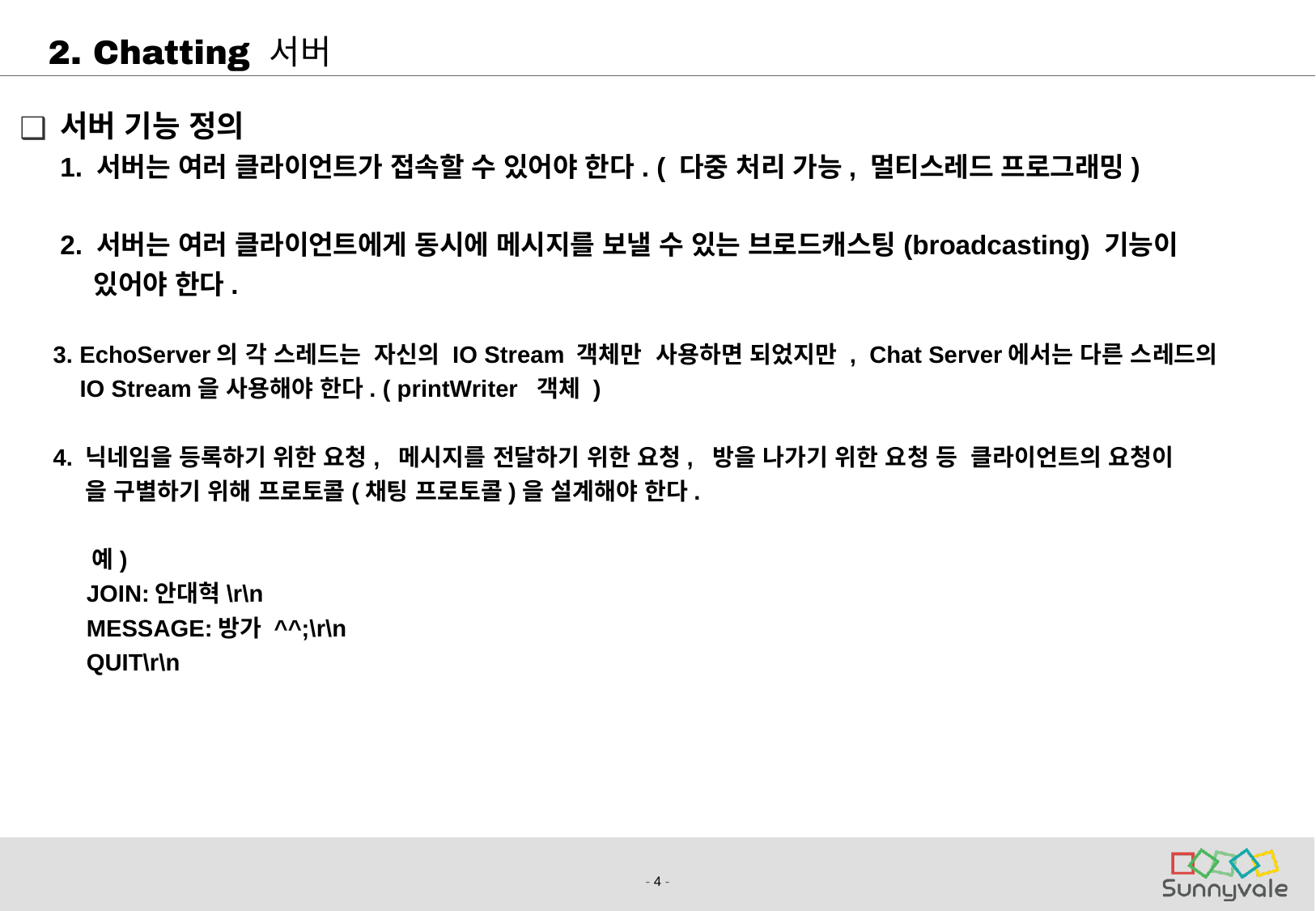

# 2. Chatting 서버
서버 기능 정의
	1. 서버는 여러 클라이언트가 접속할 수 있어야 한다. ( 다중 처리 가능, 멀티스레드 프로그래밍)

	2. 서버는 여러 클라이언트에게 동시에 메시지를 보낼 수 있는 브로드캐스팅(broadcasting) 기능이
         있어야 한다.

     3. EchoServer의 각 스레드는  자신의 IO Stream 객체만  사용하면 되었지만 ,  Chat Server에서는 다른 스레드의
         IO Stream을 사용해야 한다. ( printWriter  객체 )

     4. 닉네임을 등록하기 위한 요청,  메시지를 전달하기 위한 요청,  방을 나가기 위한 요청 등  클라이언트의 요청이
         을 구별하기 위해 프로토콜(채팅 프로토콜)을 설계해야 한다.

          예)
          JOIN:안대혁\r\n
          MESSAGE:방가 ^^;\r\n
          QUIT\r\n